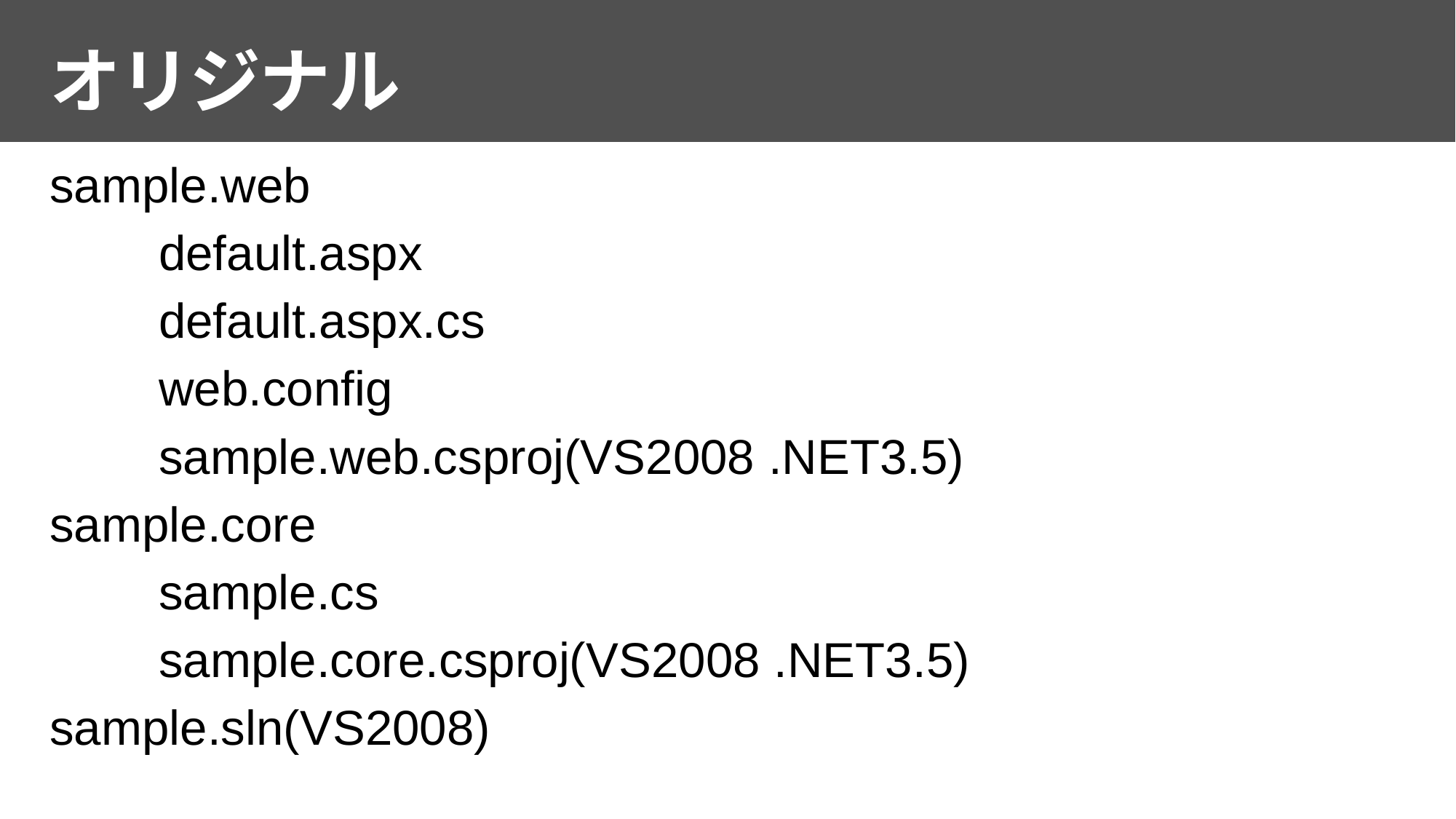

# オリジナル
sample.web
	default.aspx
	default.aspx.cs
	web.config
	sample.web.csproj(VS2008 .NET3.5)
sample.core
	sample.cs
	sample.core.csproj(VS2008 .NET3.5)
sample.sln(VS2008)